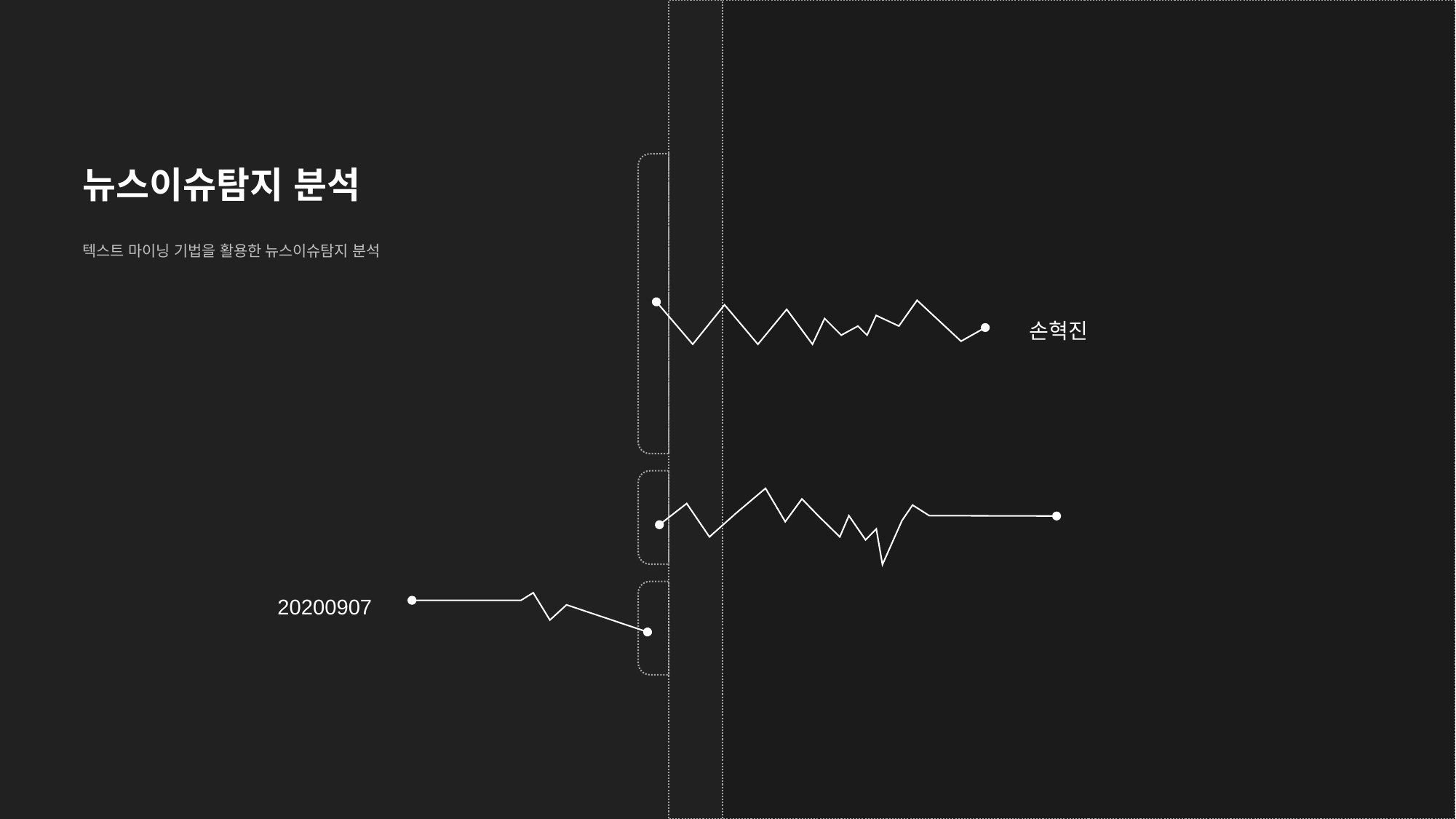

뉴스이슈탐지 분석

텍스트 마이닝 기법을 활용한 뉴스이슈탐지 분석

손혁진

20200907